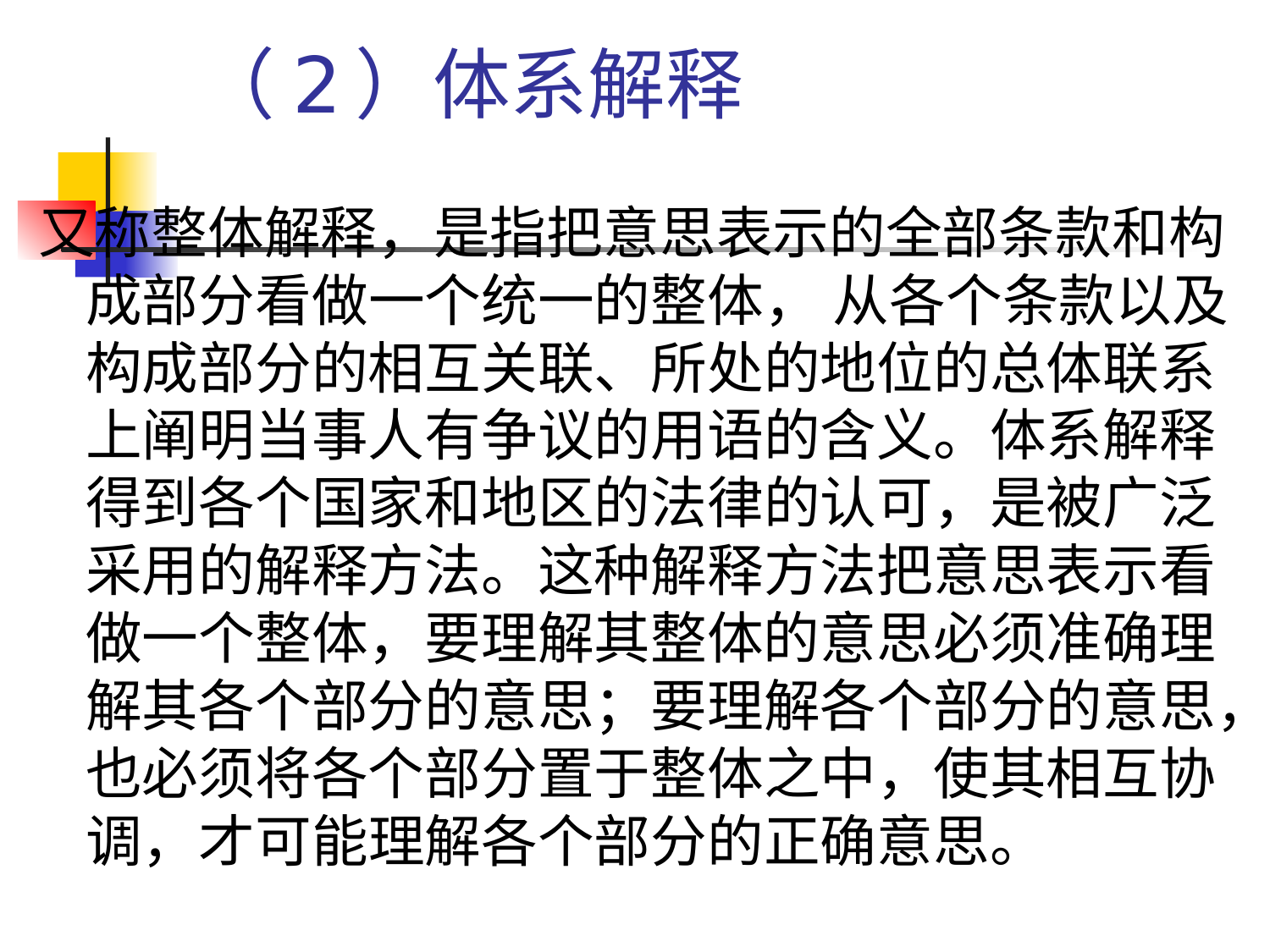

# （2）体系解释
又称整体解释，是指把意思表示的全部条款和构成部分看做一个统一的整体， 从各个条款以及构成部分的相互关联、所处的地位的总体联系上阐明当事人有争议的用语的含义。体系解释得到各个国家和地区的法律的认可，是被广泛采用的解释方法。这种解释方法把意思表示看做一个整体，要理解其整体的意思必须准确理解其各个部分的意思；要理解各个部分的意思，也必须将各个部分置于整体之中，使其相互协调，才可能理解各个部分的正确意思。